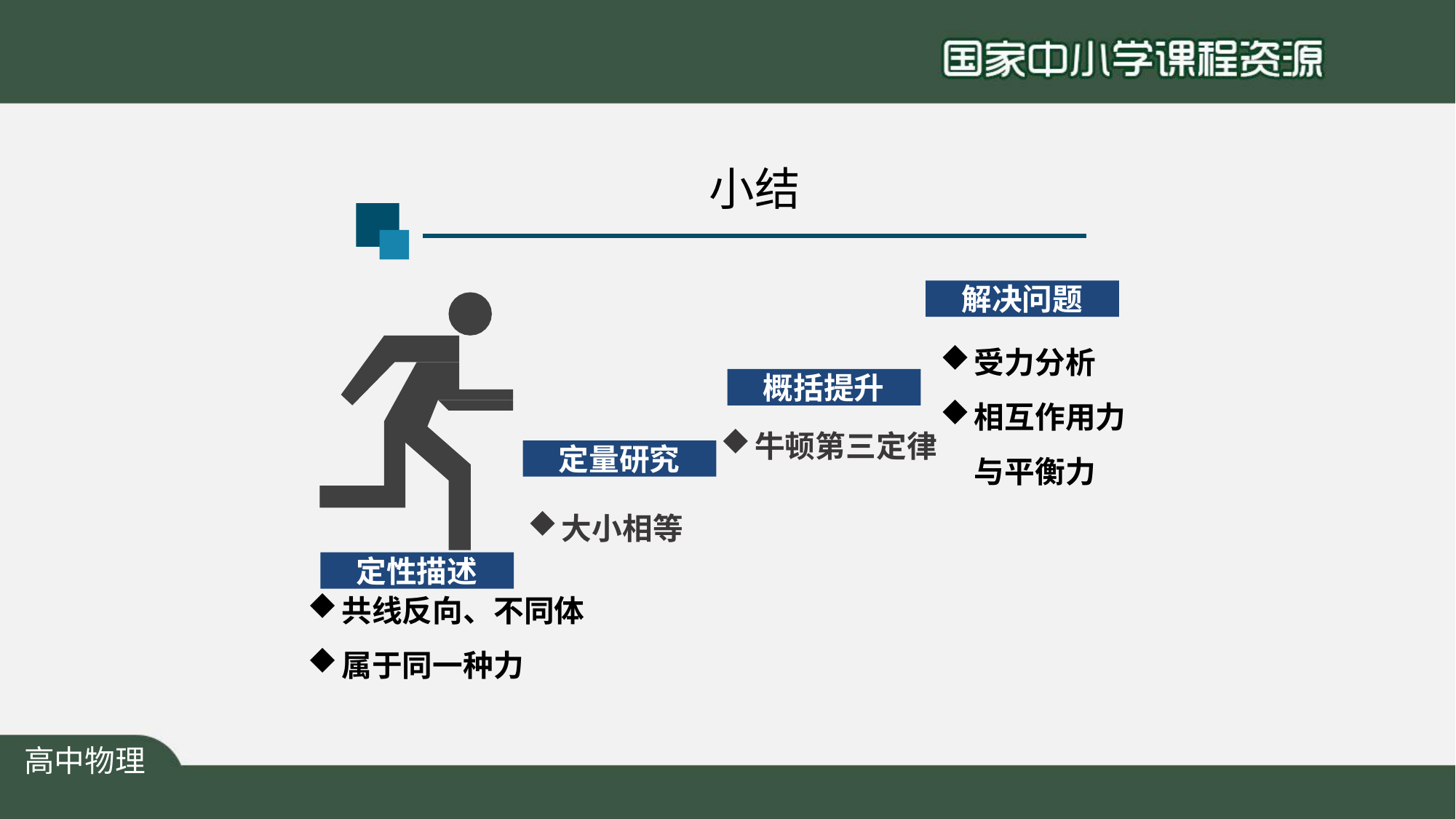

# 小结

解决问题

受力分析
相互作用力 与平衡力

概括提升
牛顿第三定律
定量研究
大小相等
定性描述
共线反向、不同体
属于同一种力
高中物理